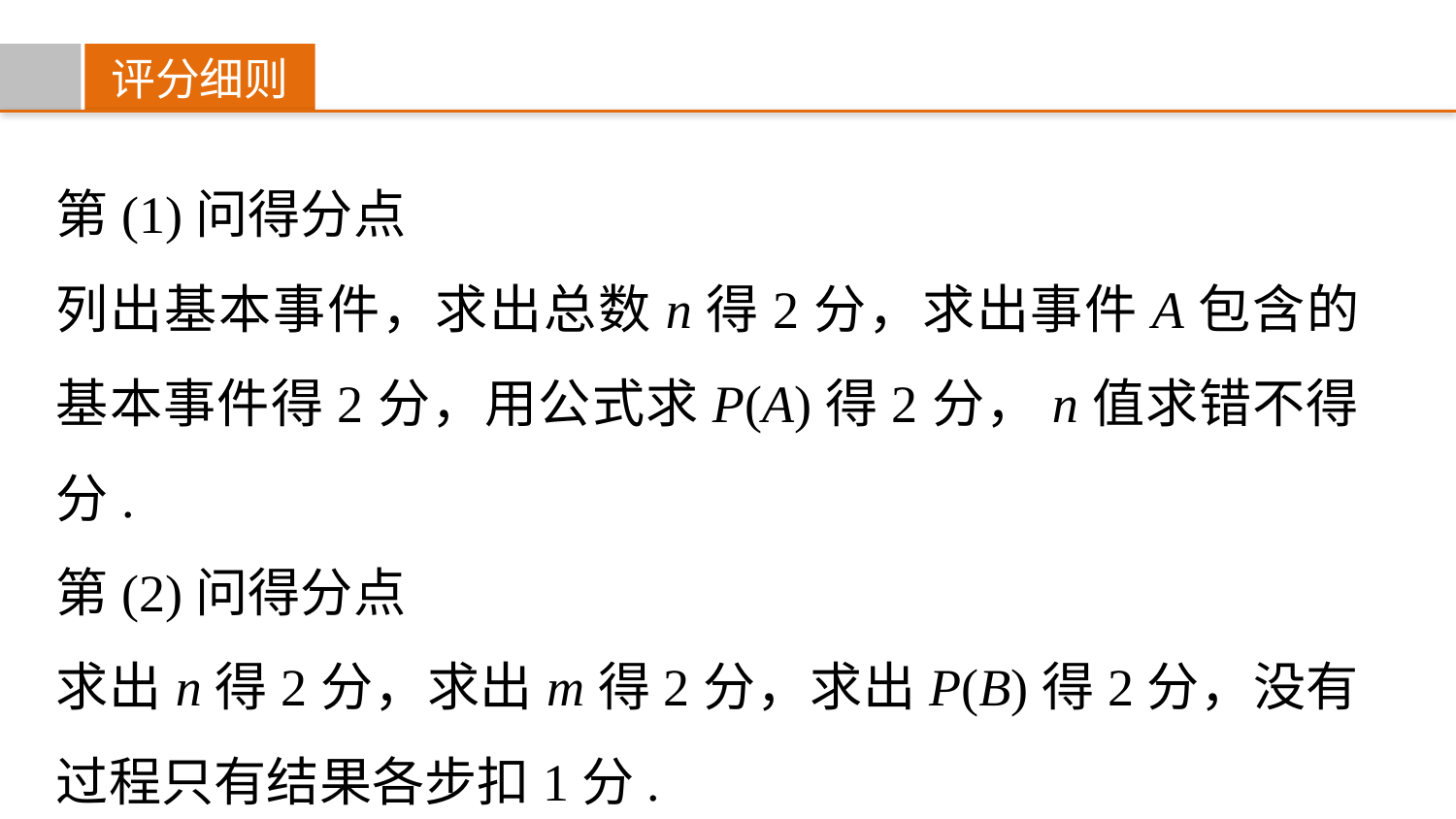

评分细则
第(1)问得分点
列出基本事件，求出总数n得2分，求出事件A包含的基本事件得2分，用公式求P(A)得2分，n值求错不得分.
第(2)问得分点
求出n得2分，求出m得2分，求出P(B)得2分，没有过程只有结果各步扣1分.